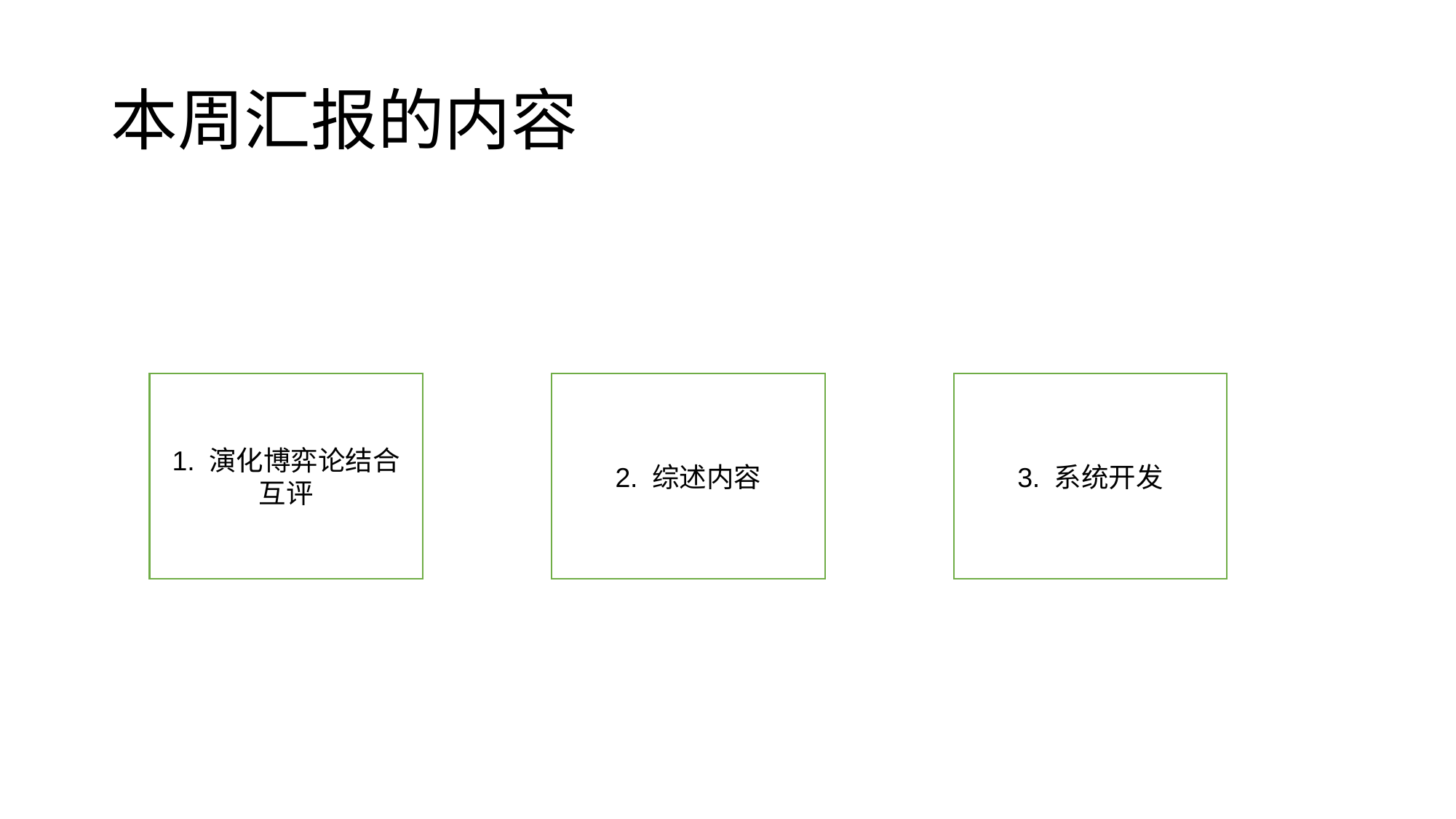

# 本周汇报的内容
1. 演化博弈论结合互评
2. 综述内容
3. 系统开发